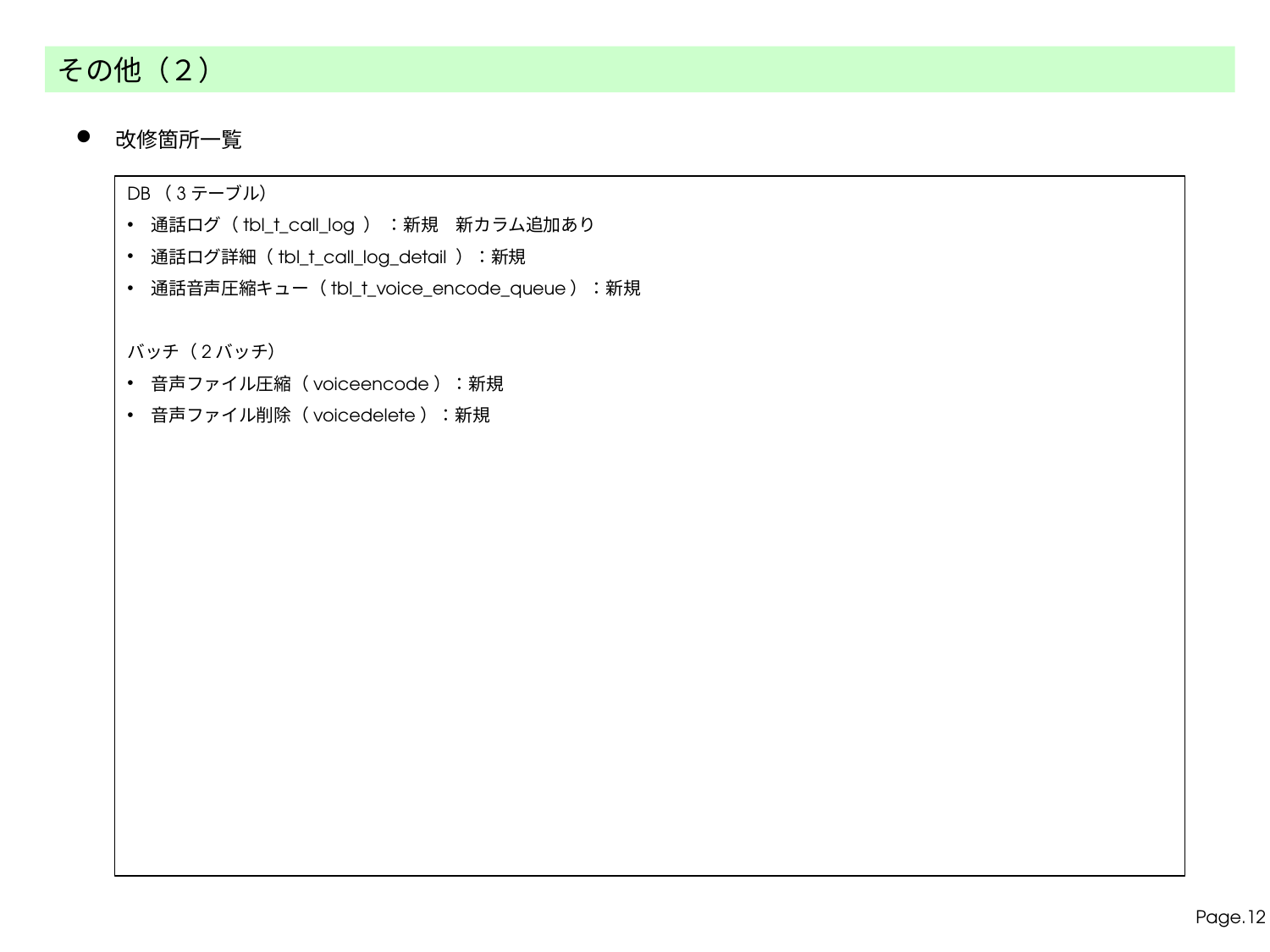

その他（２）
改修箇所一覧
DB（3テーブル）
通話ログ（tbl_t_call_log ） ：新規　新カラム追加あり
通話ログ詳細（tbl_t_call_log_detail ）：新規
通話音声圧縮キュー（tbl_t_voice_encode_queue）：新規

バッチ（2バッチ）
音声ファイル圧縮（voiceencode）：新規
音声ファイル削除（voicedelete）：新規